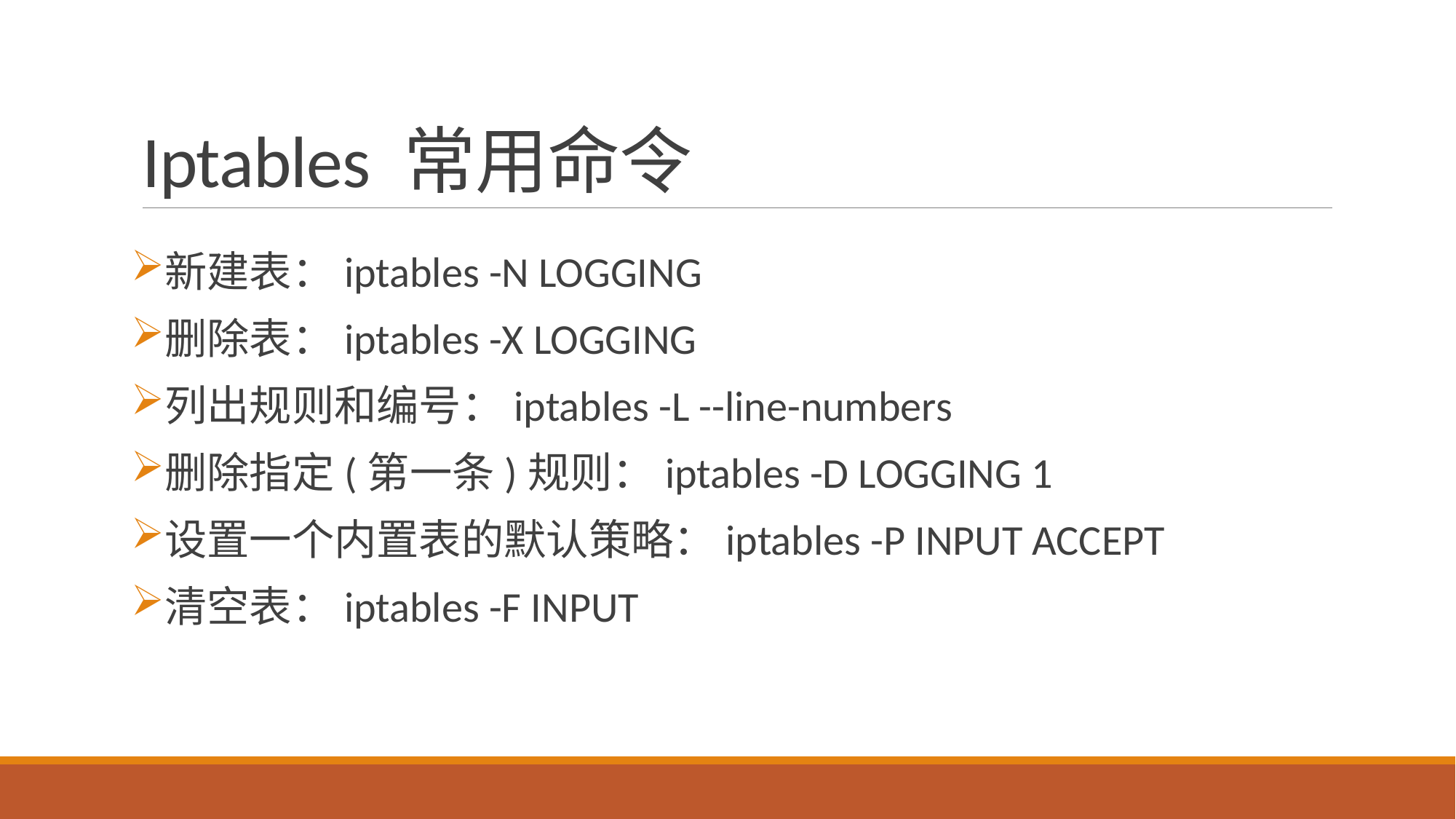

# Iptables 常用命令
新建表：iptables -N LOGGING
删除表：iptables -X LOGGING
列出规则和编号：iptables -L --line-numbers
删除指定(第一条)规则：iptables -D LOGGING 1
设置一个内置表的默认策略：iptables -P INPUT ACCEPT
清空表：iptables -F INPUT